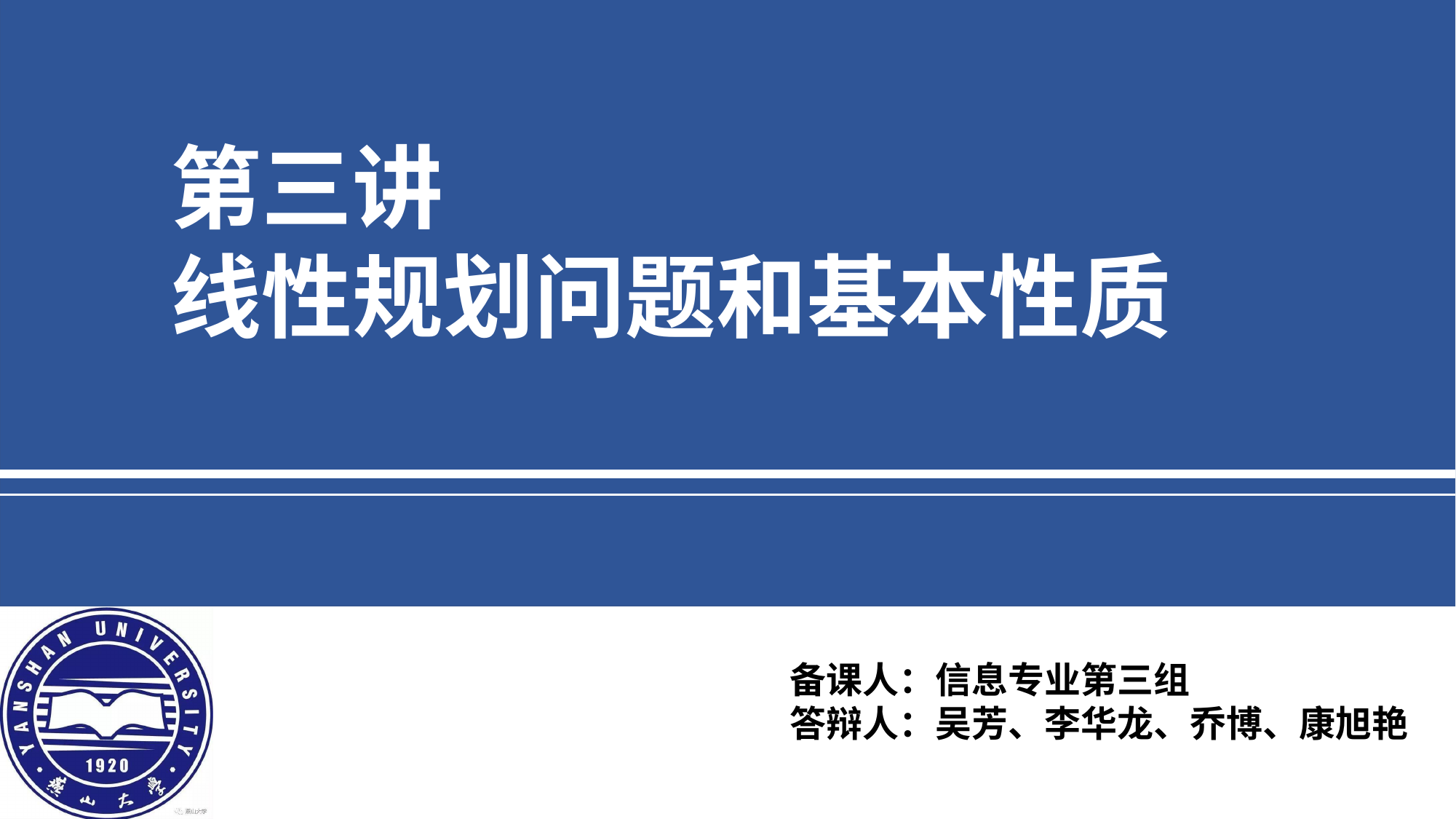

第三讲
线性规划问题和基本性质
备课人：信息专业第三组
答辩人：吴芳、李华龙、乔博、康旭艳